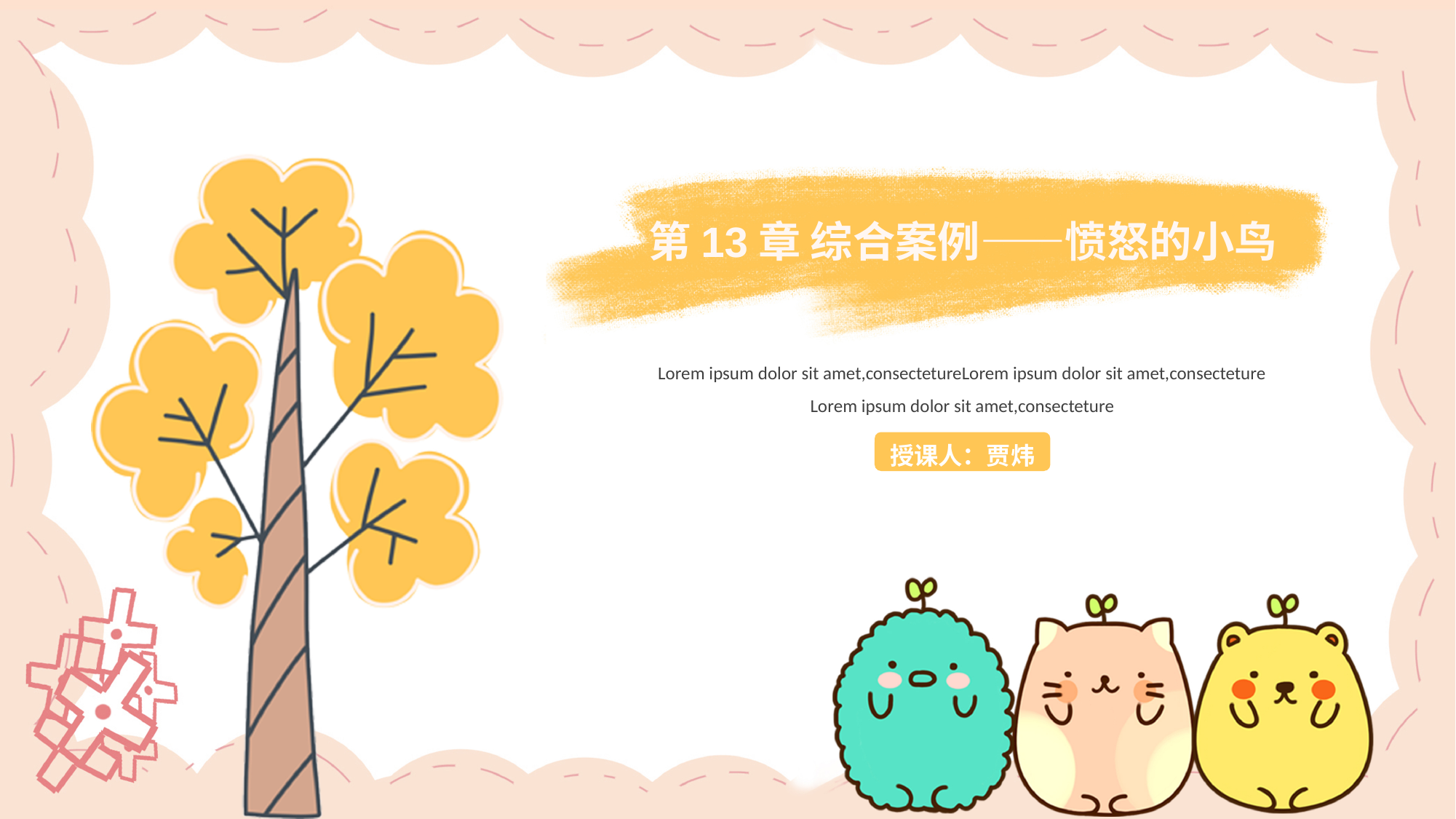

第13章 综合案例——愤怒的小鸟
Lorem ipsum dolor sit amet,consectetureLorem ipsum dolor sit amet,consecteture Lorem ipsum dolor sit amet,consecteture

授课人：贾炜